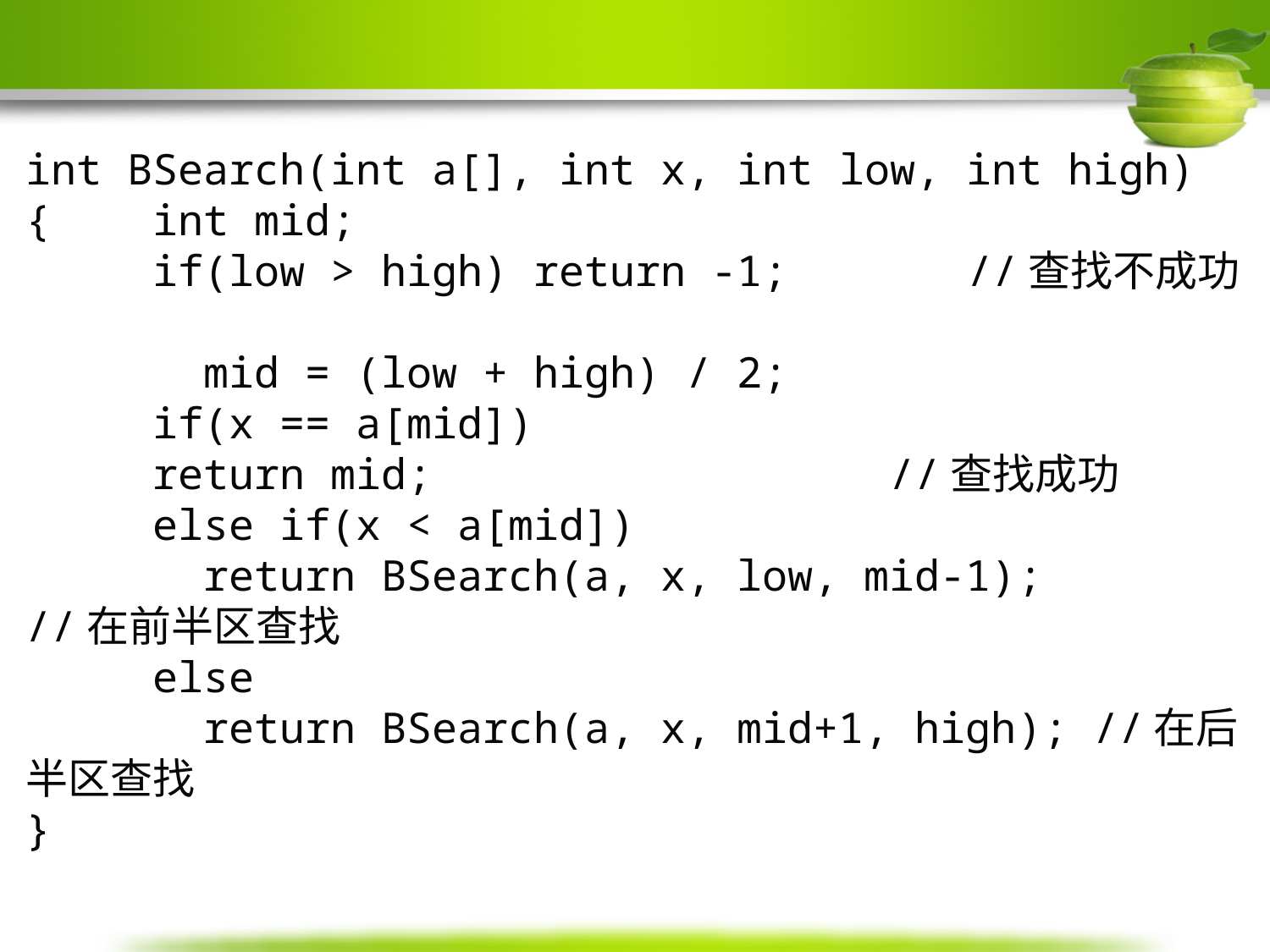

int BSearch(int a[], int x, int low, int high)
{	int mid;
	if(low > high) return -1;	　//查找不成功
	  mid = (low + high) / 2;
	if(x == a[mid])
     return mid;	              //查找成功
	else if(x < a[mid])
 	  return BSearch(a, x, low, mid-1);	//在前半区查找
	else
	  return BSearch(a, x, mid+1, high); //在后半区查找
}